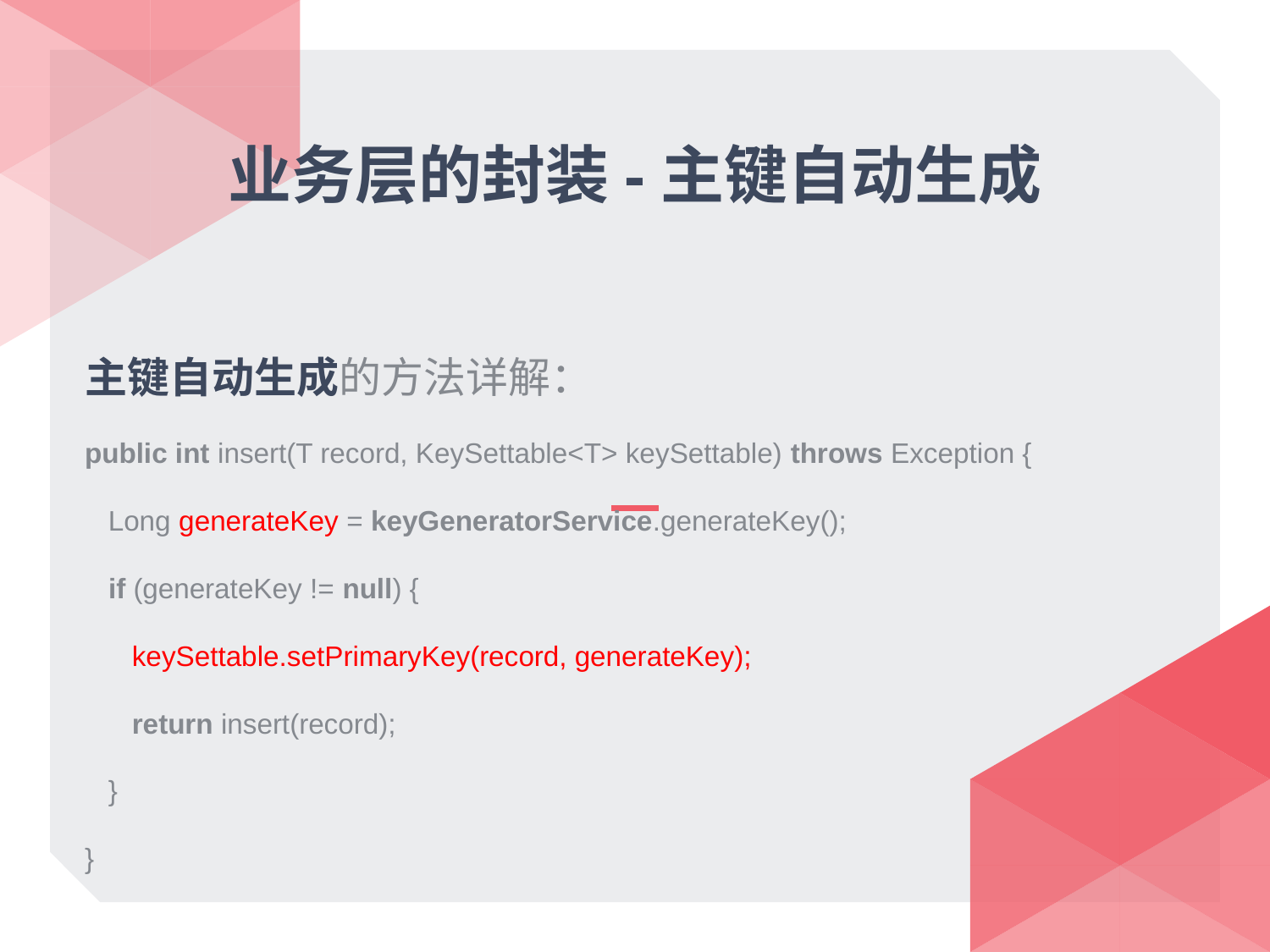

# 业务层的封装-主键自动生成
主键自动生成的方法详解：
public int insert(T record, KeySettable<T> keySettable) throws Exception {
   Long generateKey = keyGeneratorService.generateKey();
   if (generateKey != null) {
      keySettable.setPrimaryKey(record, generateKey);
      return insert(record);
   }
}